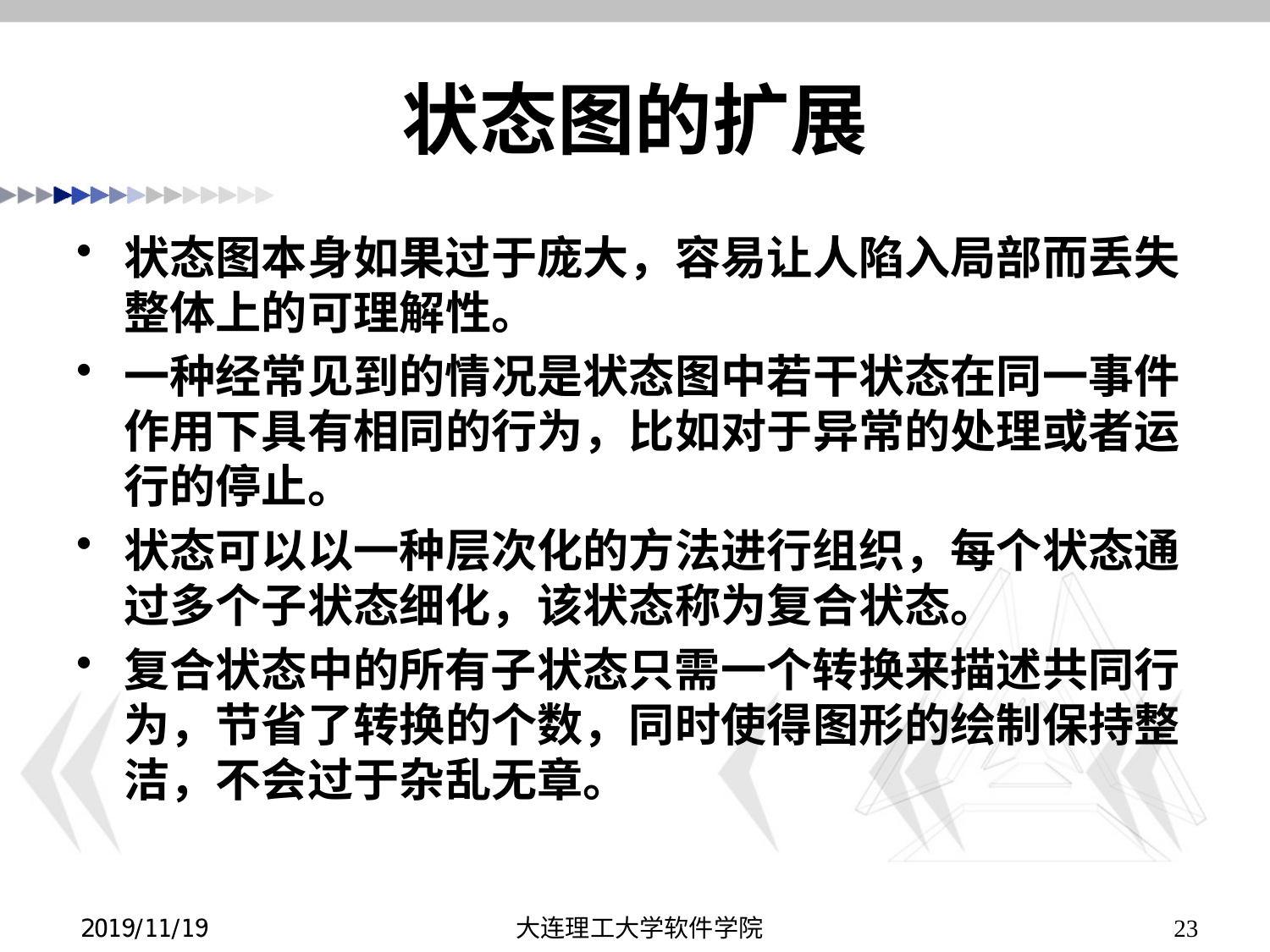

# 状态图的扩展
状态图本身如果过于庞大，容易让人陷入局部而丢失整体上的可理解性。
一种经常见到的情况是状态图中若干状态在同一事件作用下具有相同的行为，比如对于异常的处理或者运行的停止。
状态可以以一种层次化的方法进行组织，每个状态通过多个子状态细化，该状态称为复合状态。
复合状态中的所有子状态只需一个转换来描述共同行为，节省了转换的个数，同时使得图形的绘制保持整洁，不会过于杂乱无章。
2019/11/19
大连理工大学软件学院
23